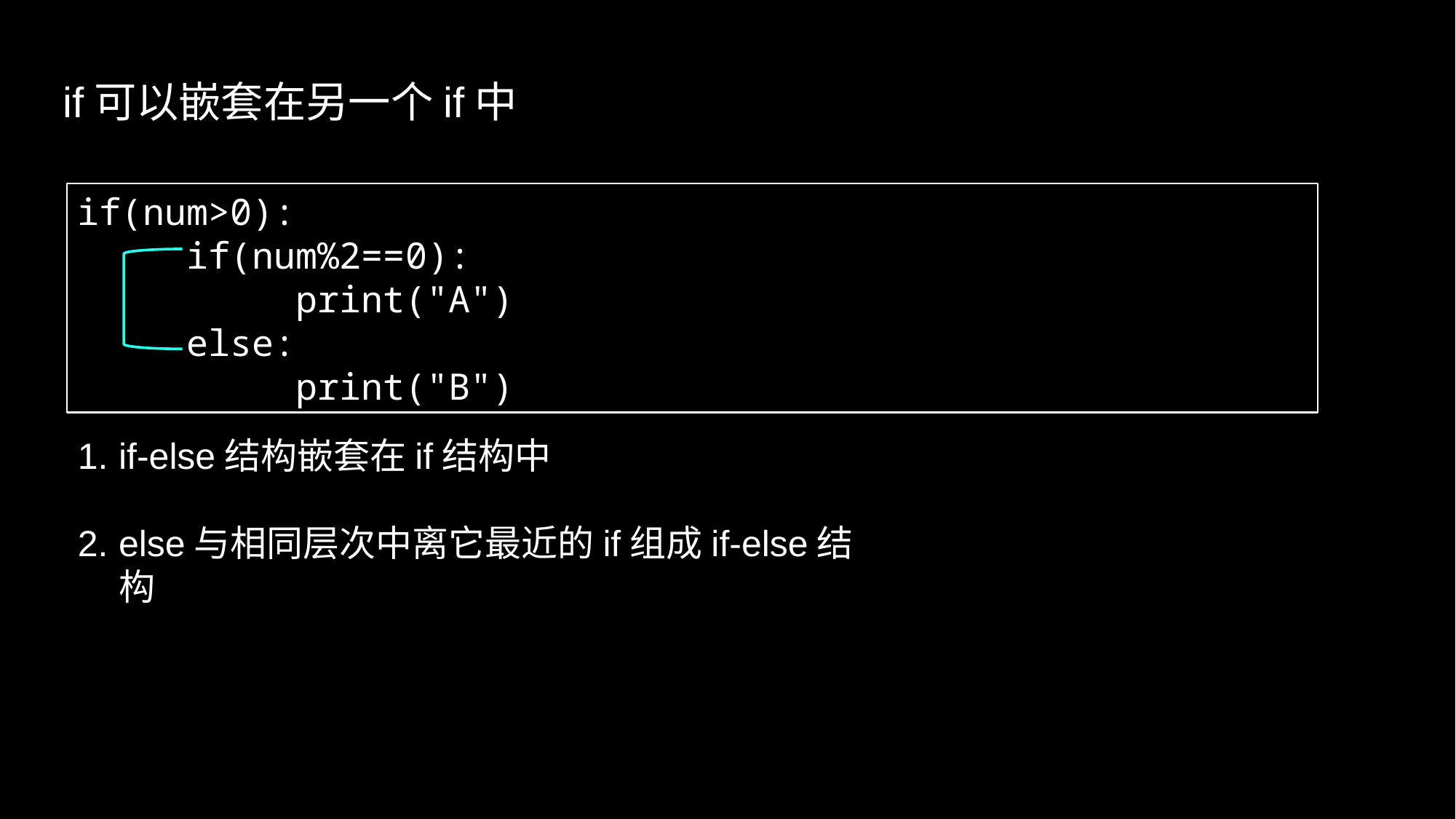

if可以嵌套在另一个if中
if(num>0):
	if(num%2==0):
		print("A")
	else:
		print("B")

if-else结构嵌套在if结构中

else与相同层次中离它最近的if组成if-else结构